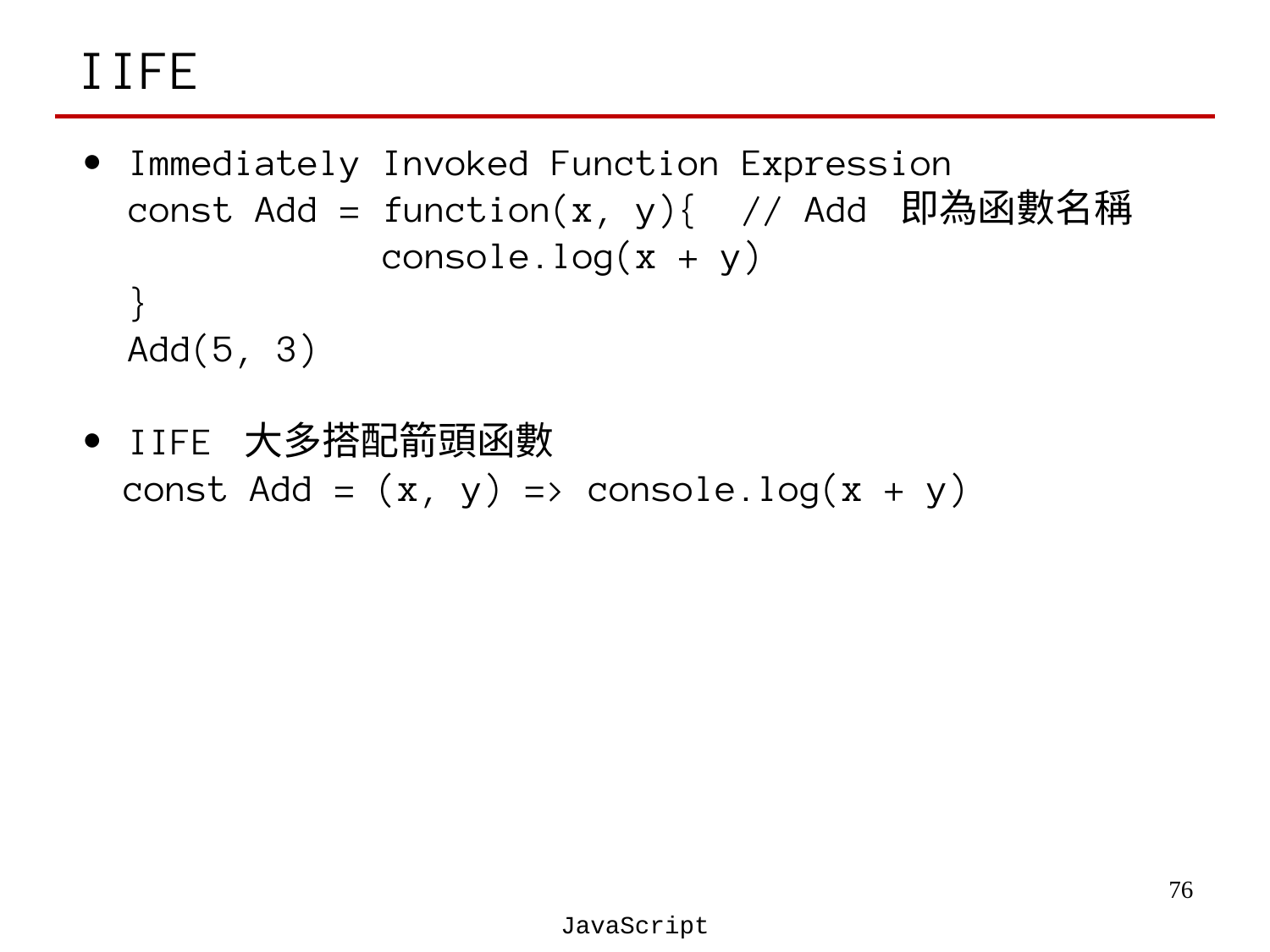

# IIFE
Immediately Invoked Function Expression
const Add = function(x, y){  // Add 即為函數名稱
		console.log(x + y)
}
Add(5, 3)
IIFE 大多搭配箭頭函數
  const Add = (x, y) => console.log(x + y)
76
JavaScript